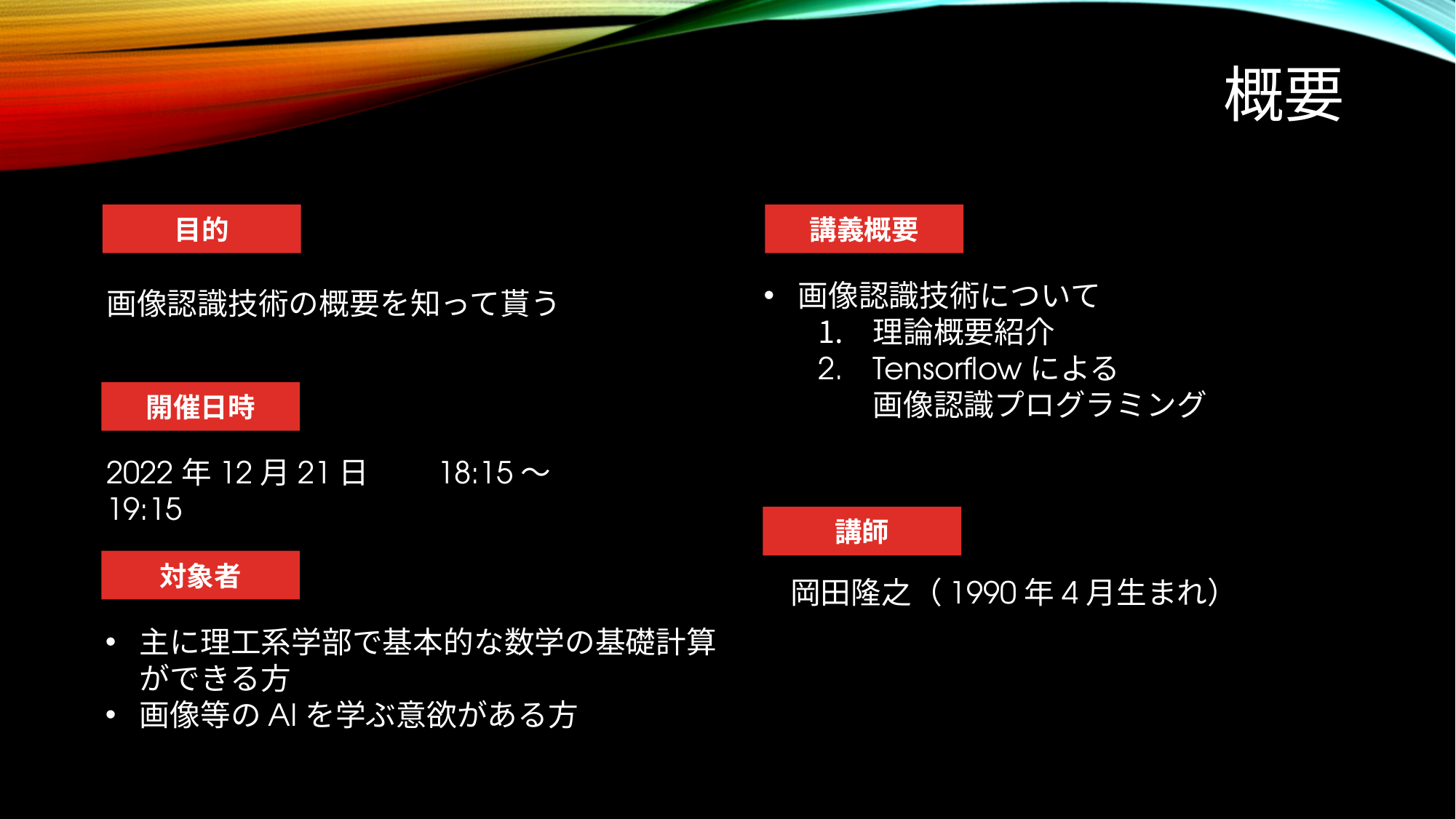

# 概要
目的
講義概要
画像認識技術について
理論概要紹介
Tensorflowによる
画像認識プログラミング
画像認識技術の概要を知って貰う
開催日時
2022年12月21日　　18:15～19:15
講師
対象者
岡田隆之（1990年4月生まれ）
主に理工系学部で基本的な数学の基礎計算ができる方
画像等のAIを学ぶ意欲がある方